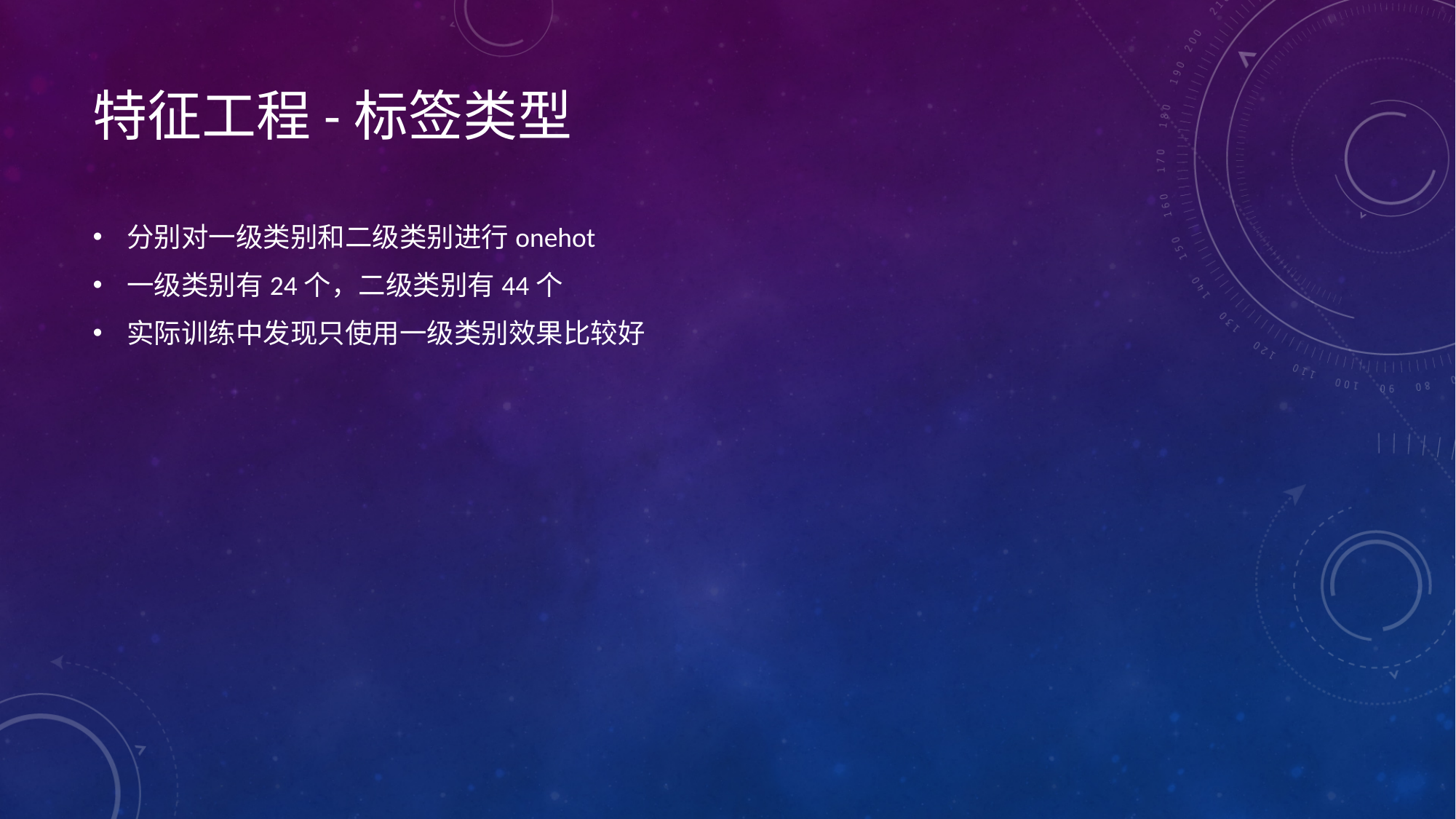

# 特征工程-标签类型
分别对一级类别和二级类别进行onehot
一级类别有24个，二级类别有44个
实际训练中发现只使用一级类别效果比较好